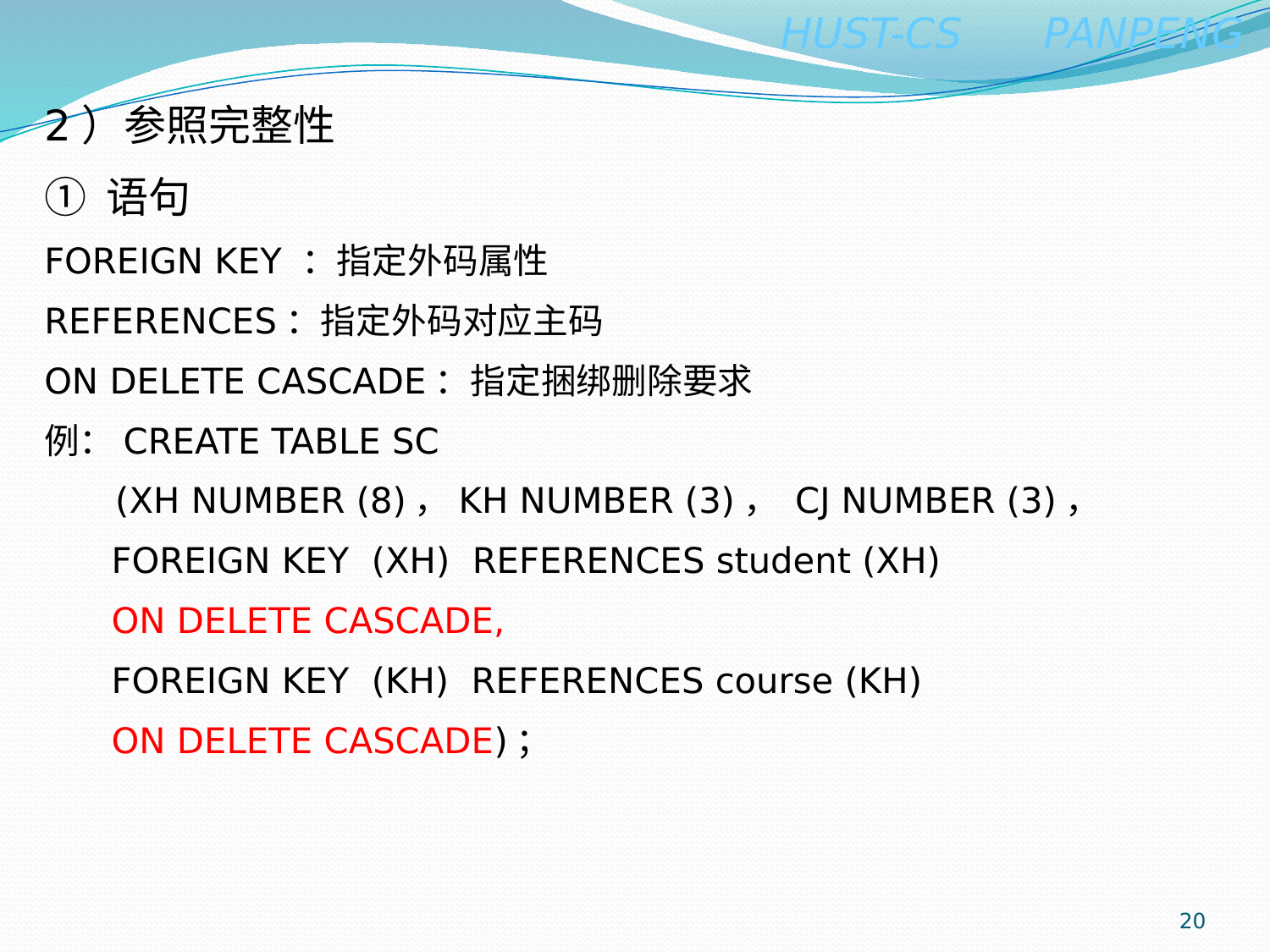

2）参照完整性
① 语句
FOREIGN KEY ：指定外码属性
REFERENCES：指定外码对应主码
ON DELETE CASCADE：指定捆绑删除要求
例：CREATE TABLE SC
        (XH NUMBER (8)，KH NUMBER (3)， CJ NUMBER (3)，
      FOREIGN KEY  (XH)  REFERENCES student (XH)
      ON DELETE CASCADE,
      FOREIGN KEY  (KH)  REFERENCES course (KH)
      ON DELETE CASCADE)；
20